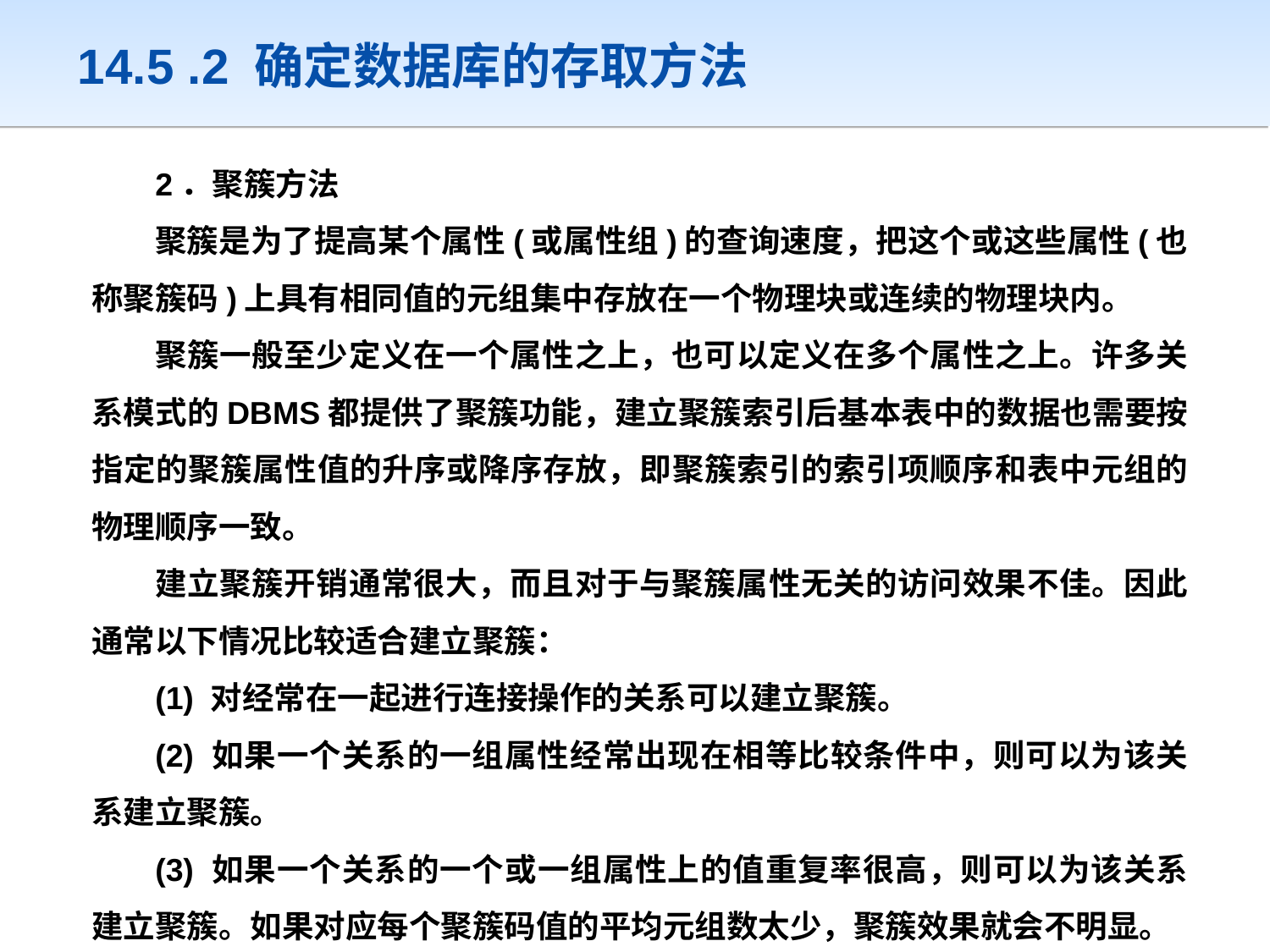

14.5 .2 确定数据库的存取方法

2．聚簇方法
聚簇是为了提高某个属性(或属性组)的查询速度，把这个或这些属性(也称聚簇码)上具有相同值的元组集中存放在一个物理块或连续的物理块内。
聚簇一般至少定义在一个属性之上，也可以定义在多个属性之上。许多关系模式的DBMS都提供了聚簇功能，建立聚簇索引后基本表中的数据也需要按指定的聚簇属性值的升序或降序存放，即聚簇索引的索引项顺序和表中元组的物理顺序一致。
建立聚簇开销通常很大，而且对于与聚簇属性无关的访问效果不佳。因此通常以下情况比较适合建立聚簇：
(1) 对经常在一起进行连接操作的关系可以建立聚簇。
(2) 如果一个关系的一组属性经常出现在相等比较条件中，则可以为该关系建立聚簇。
(3) 如果一个关系的一个或一组属性上的值重复率很高，则可以为该关系建立聚簇。如果对应每个聚簇码值的平均元组数太少，聚簇效果就会不明显。
数据定义